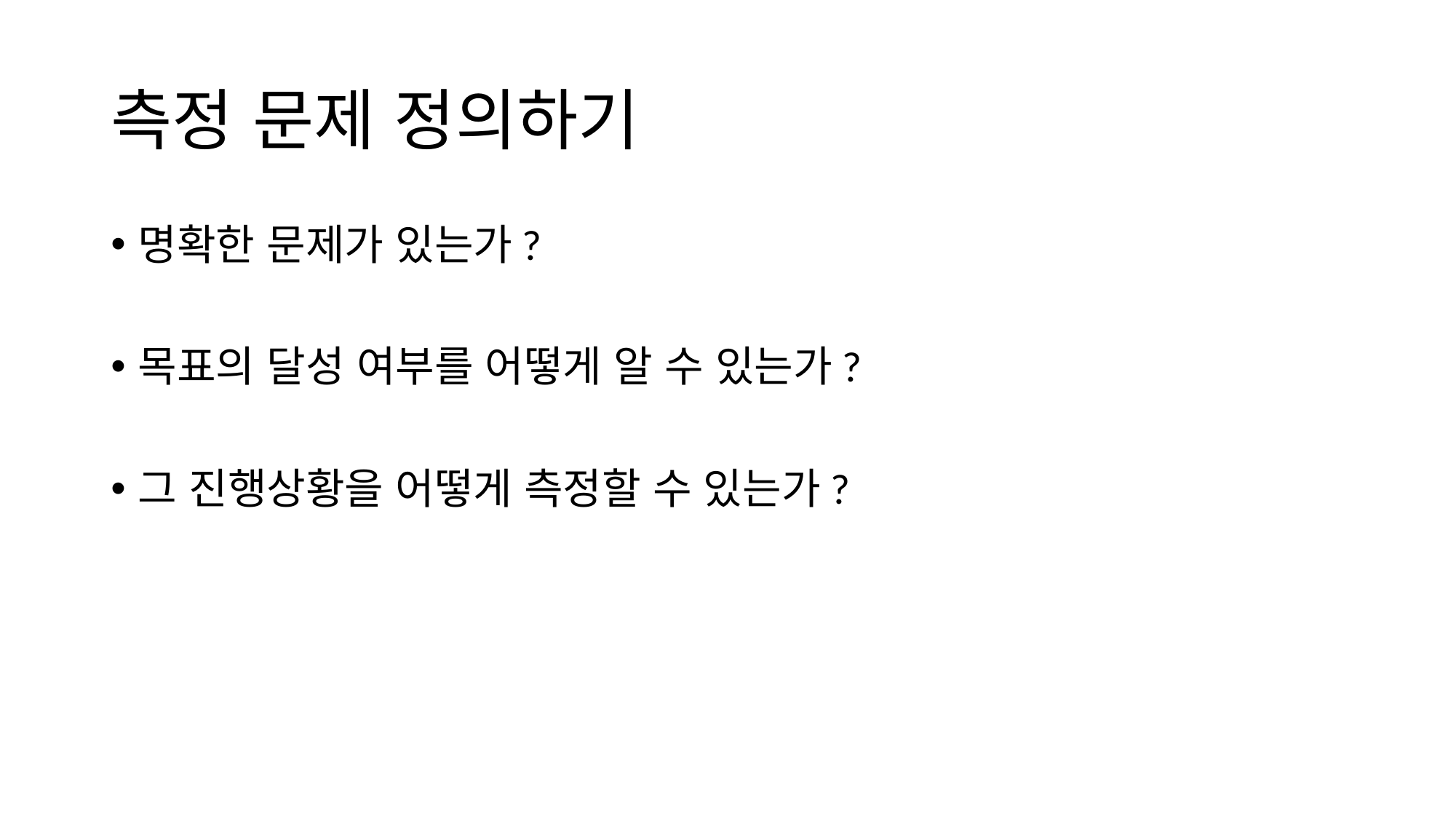

# 측정 문제 정의하기
명확한 문제가 있는가?

목표의 달성 여부를 어떻게 알 수 있는가?

그 진행상황을 어떻게 측정할 수 있는가?